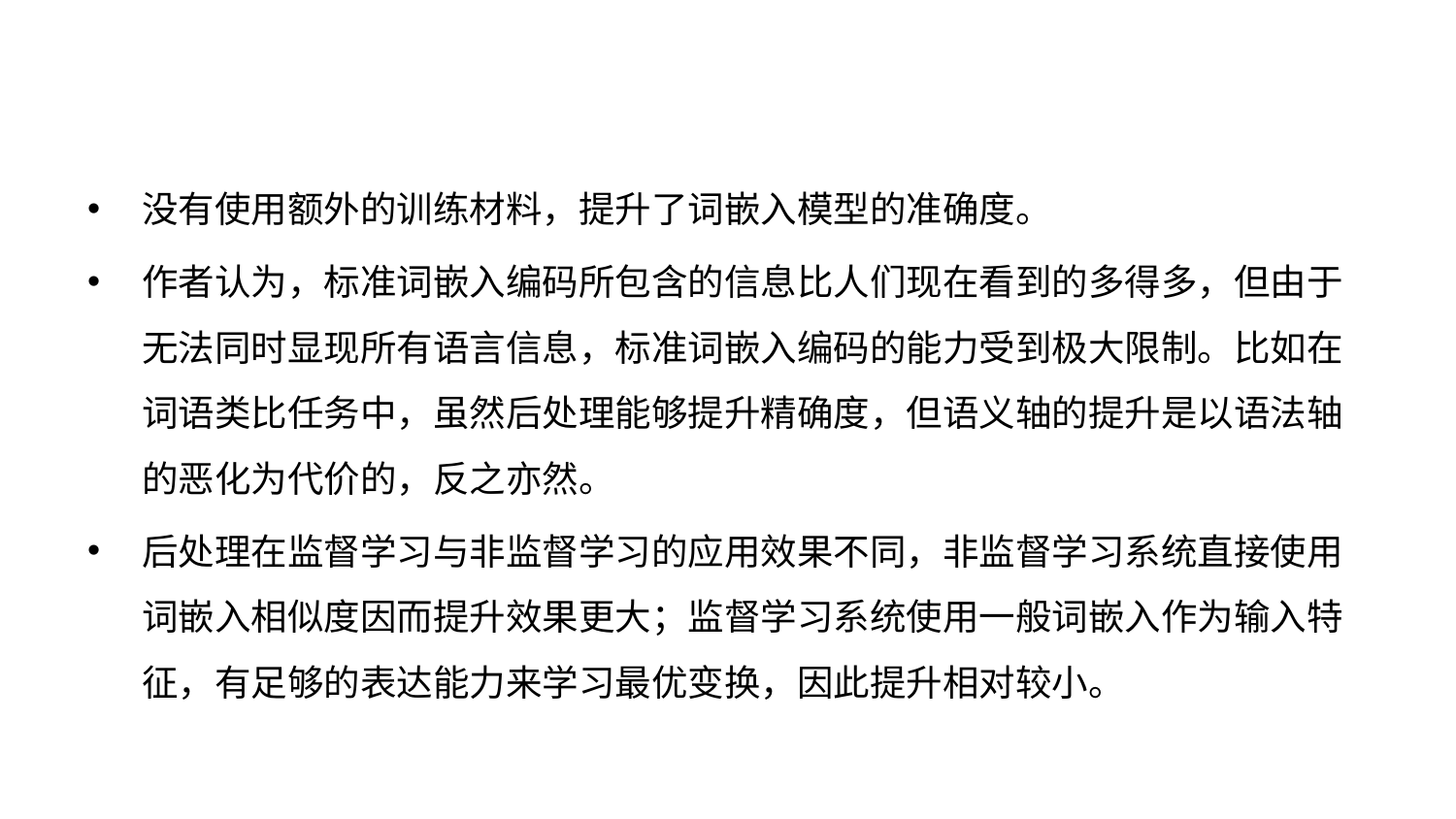

没有使用额外的训练材料，提升了词嵌入模型的准确度。
作者认为，标准词嵌入编码所包含的信息比人们现在看到的多得多，但由于无法同时显现所有语言信息，标准词嵌入编码的能力受到极大限制。比如在词语类比任务中，虽然后处理能够提升精确度，但语义轴的提升是以语法轴的恶化为代价的，反之亦然。
后处理在监督学习与非监督学习的应用效果不同，非监督学习系统直接使用词嵌入相似度因而提升效果更大；监督学习系统使用一般词嵌入作为输入特征，有足够的表达能力来学习最优变换，因此提升相对较小。